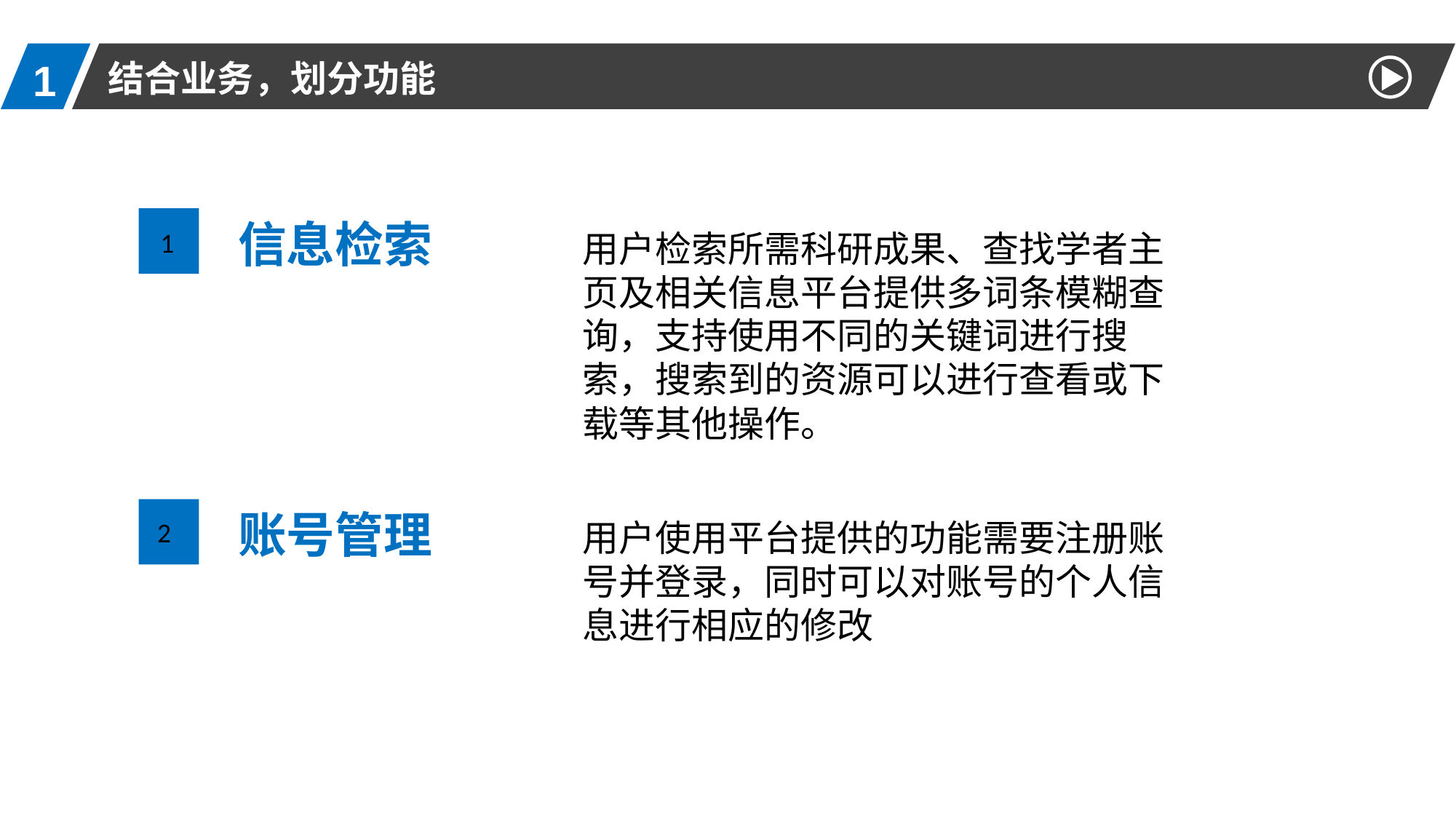

1
结合业务，划分功能

信息检索
1
用户检索所需科研成果、查找学者主页及相关信息平台提供多词条模糊查询，支持使用不同的关键词进行搜索，搜索到的资源可以进行查看或下载等其他操作。

账号管理
2
用户使用平台提供的功能需要注册账号并登录，同时可以对账号的个人信息进行相应的修改